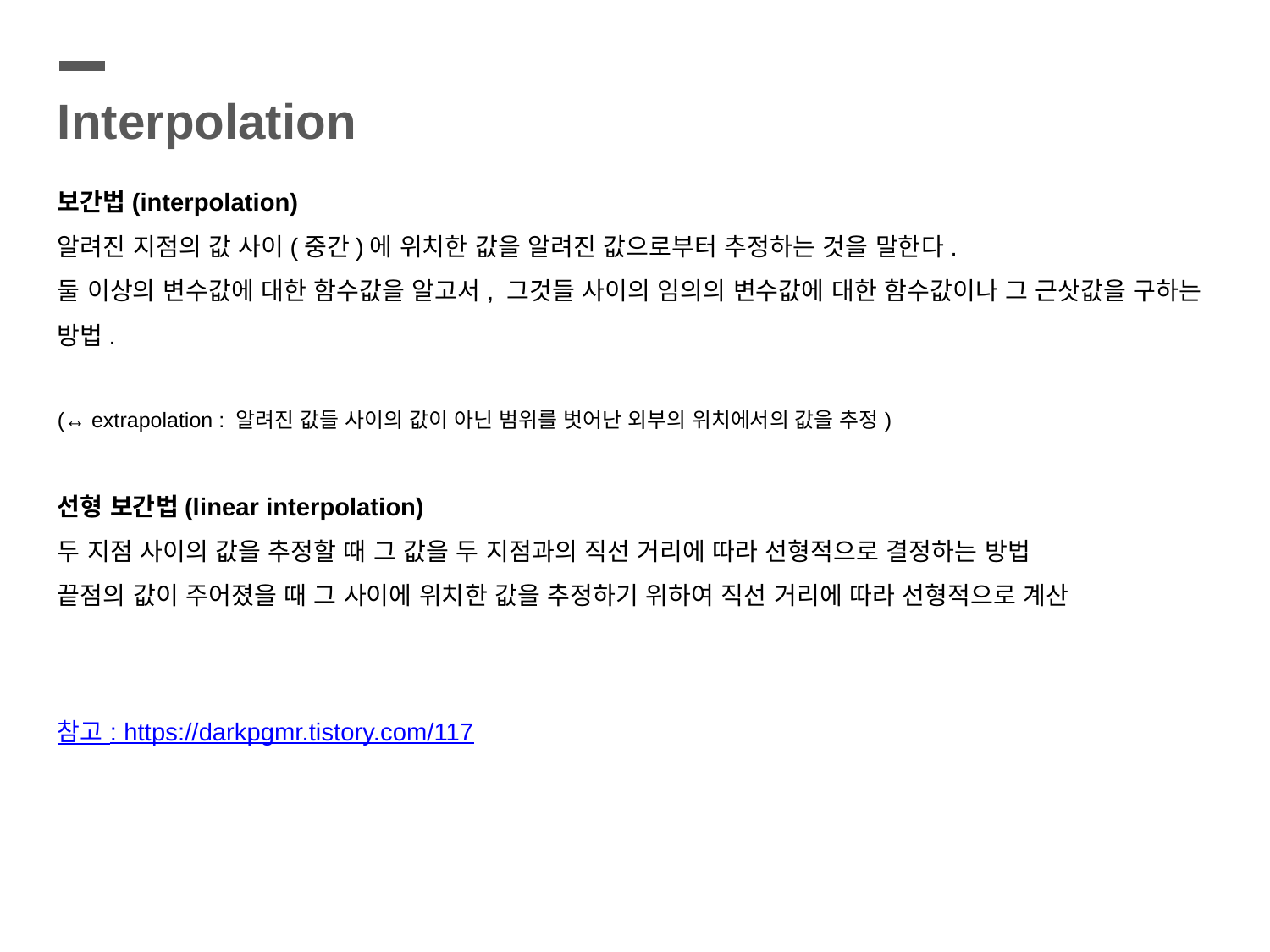

Interpolation
보간법(interpolation)
알려진 지점의 값 사이(중간)에 위치한 값을 알려진 값으로부터 추정하는 것을 말한다.
둘 이상의 변수값에 대한 함수값을 알고서, 그것들 사이의 임의의 변수값에 대한 함수값이나 그 근삿값을 구하는 방법.

(↔ extrapolation : 알려진 값들 사이의 값이 아닌 범위를 벗어난 외부의 위치에서의 값을 추정)

선형 보간법(linear interpolation)
두 지점 사이의 값을 추정할 때 그 값을 두 지점과의 직선 거리에 따라 선형적으로 결정하는 방법
끝점의 값이 주어졌을 때 그 사이에 위치한 값을 추정하기 위하여 직선 거리에 따라 선형적으로 계산

참고 : https://darkpgmr.tistory.com/117